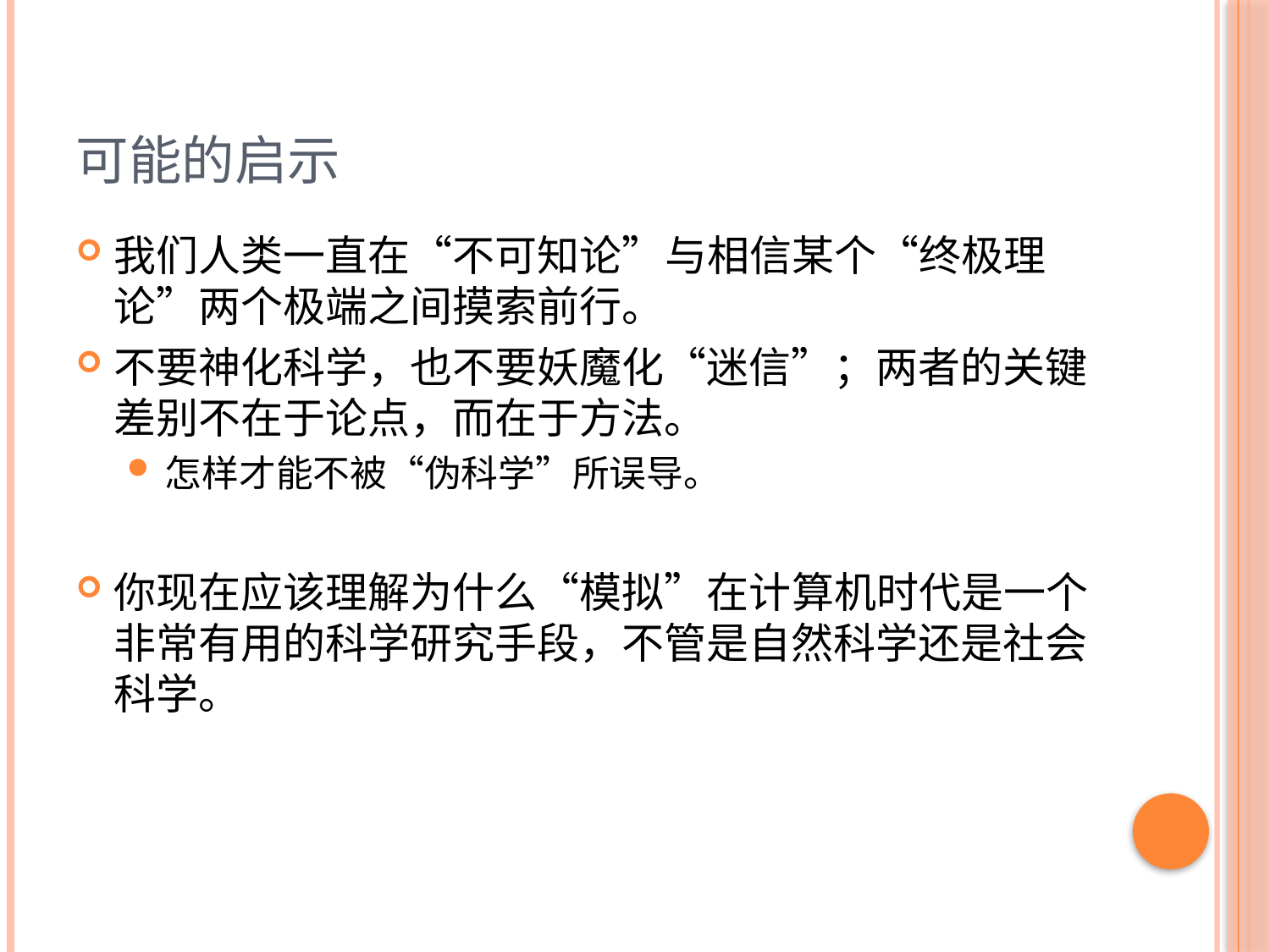

# 可能的启示
我们人类一直在“不可知论”与相信某个“终极理论”两个极端之间摸索前行。
不要神化科学，也不要妖魔化“迷信”；两者的关键差别不在于论点，而在于方法。
怎样才能不被“伪科学”所误导。

你现在应该理解为什么“模拟”在计算机时代是一个非常有用的科学研究手段，不管是自然科学还是社会科学。